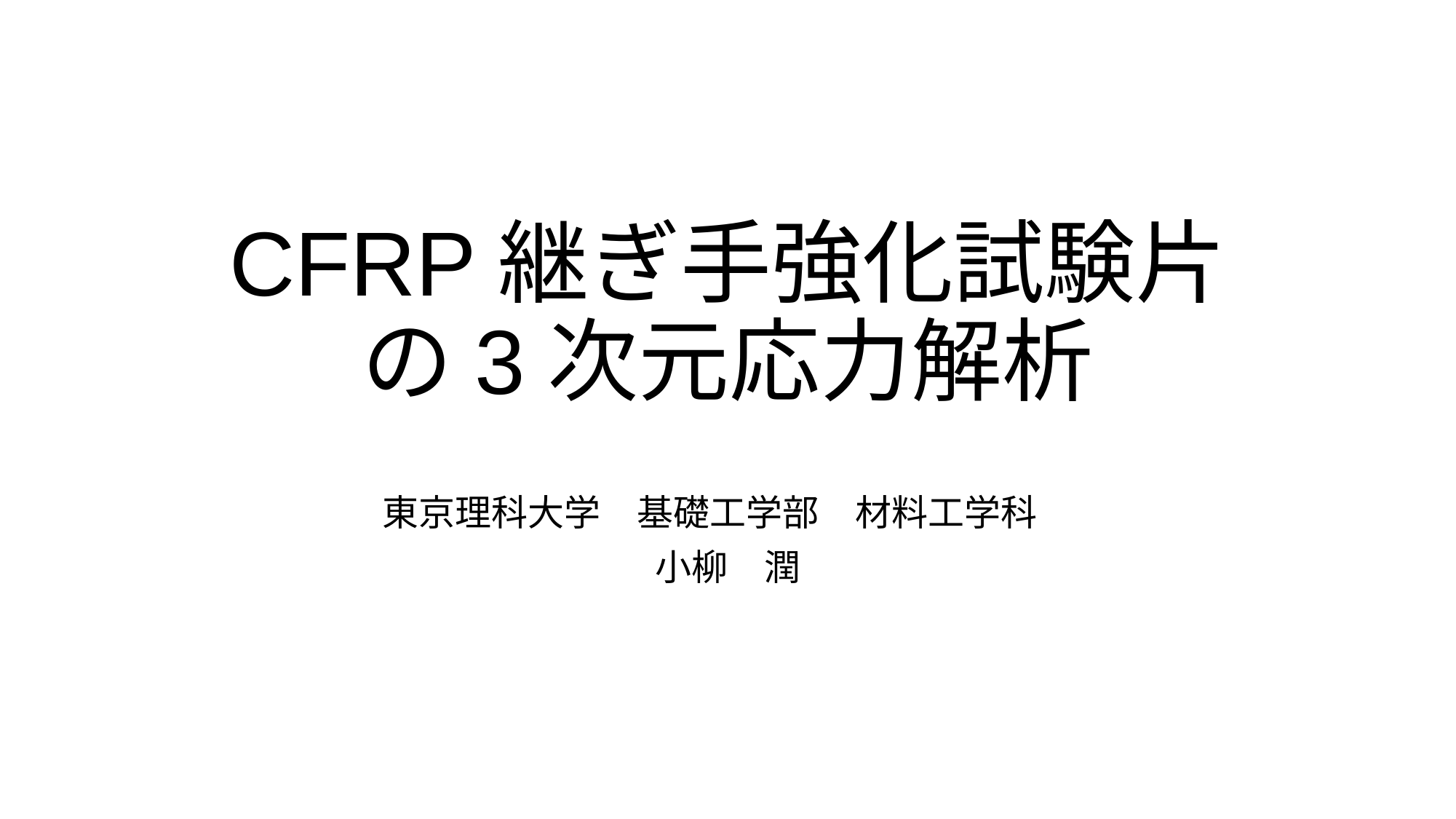

# CFRP継ぎ手強化試験片の3次元応力解析

東京理科大学　基礎工学部　材料工学科
小柳　潤